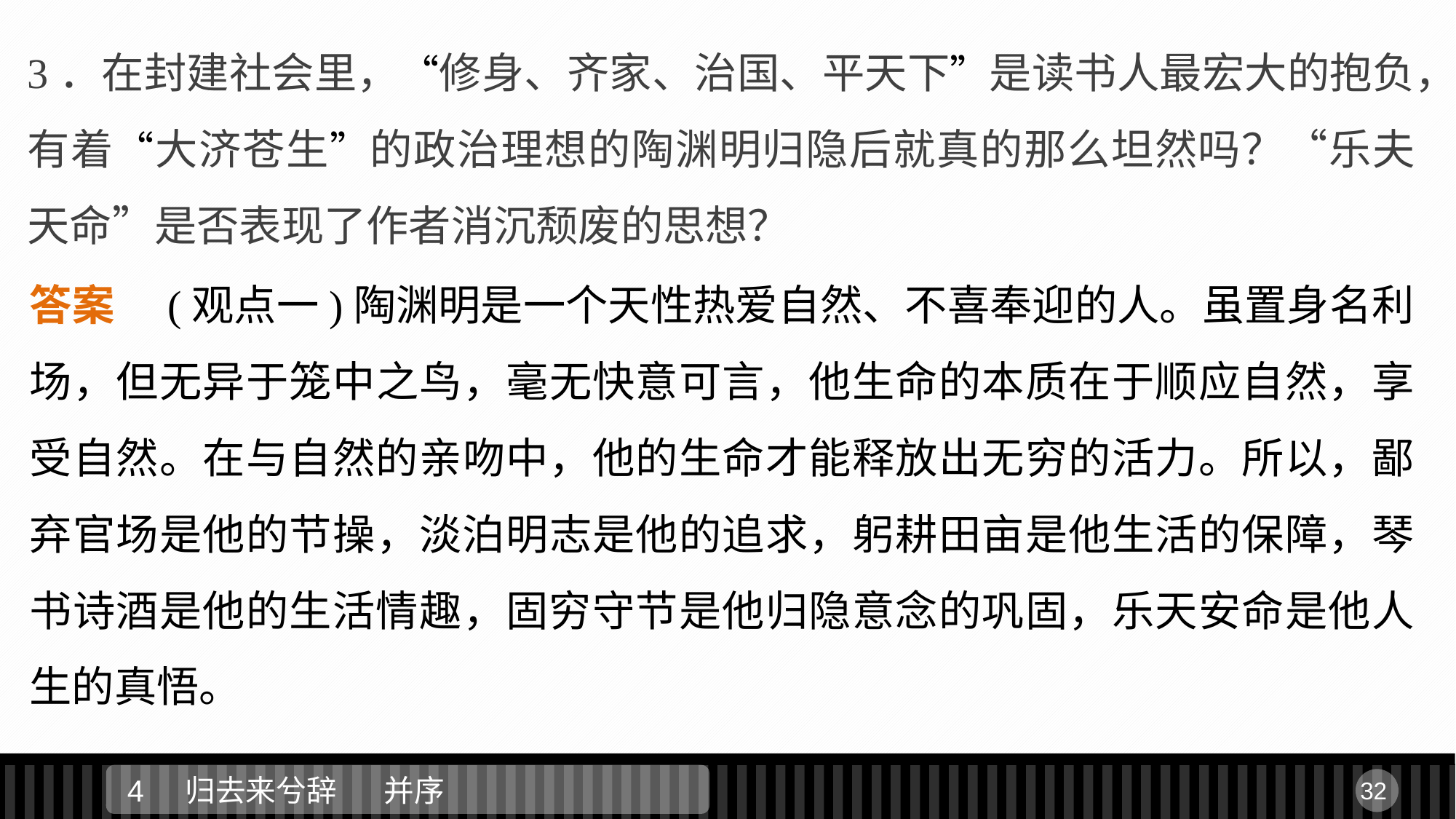

3．在封建社会里，“修身、齐家、治国、平天下”是读书人最宏大的抱负，有着“大济苍生”的政治理想的陶渊明归隐后就真的那么坦然吗？“乐夫天命”是否表现了作者消沉颓废的思想？
答案　(观点一)陶渊明是一个天性热爱自然、不喜奉迎的人。虽置身名利场，但无异于笼中之鸟，毫无快意可言，他生命的本质在于顺应自然，享受自然。在与自然的亲吻中，他的生命才能释放出无穷的活力。所以，鄙弃官场是他的节操，淡泊明志是他的追求，躬耕田亩是他生活的保障，琴书诗酒是他的生活情趣，固穷守节是他归隐意念的巩固，乐天安命是他人生的真悟。